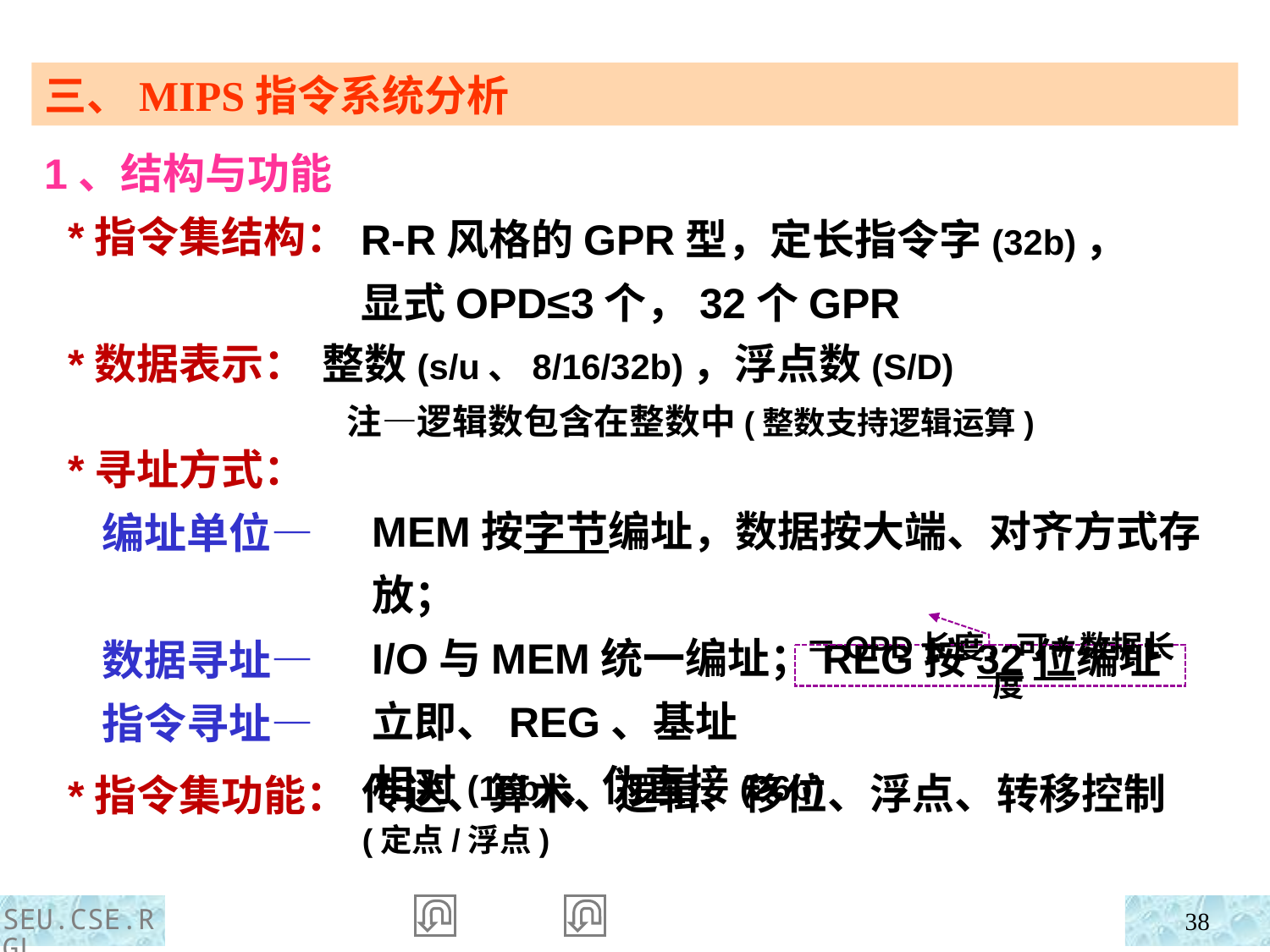

三、MIPS指令系统分析
1、结构与功能
  *指令集结构：

  *数据表示：

  *寻址方式：
     编址单位—

     数据寻址—
     指令寻址—
  *指令集功能：
R-R风格的GPR型，定长指令字(32b)，
显式OPD≤3个，32个GPR
整数(s/u、8/16/32b)，浮点数(S/D)
  注—逻辑数包含在整数中(整数支持逻辑运算)
MEM按字节编址，数据按大端、对齐方式存放；
I/O与MEM统一编址；REG按32位编址
立即、REG、基址
相对(16b)、伪直接(26b)
＝OPD长度，可≠数据长度
传送、算术、逻辑、移位、浮点、转移控制
(定点/浮点)

SEU.CSE.RGL
38